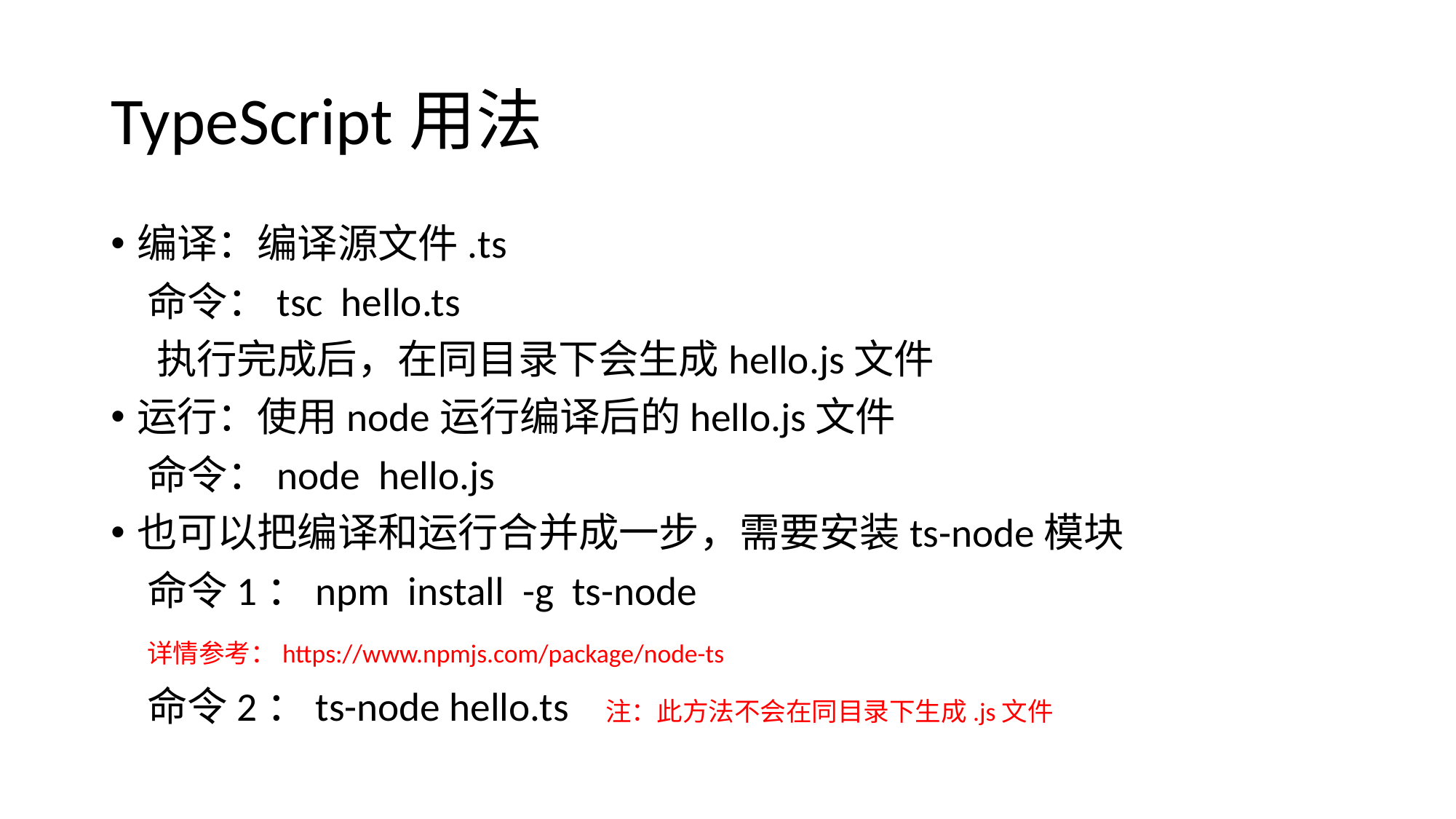

# TypeScript用法
编译：编译源文件.ts
   命令：tsc  hello.ts
    执行完成后，在同目录下会生成hello.js文件
运行：使用node运行编译后的hello.js文件
   命令：node  hello.js
也可以把编译和运行合并成一步，需要安装ts-node模块
   命令1：npm  install  -g  ts-node
   详情参考：https://www.npmjs.com/package/node-ts
   命令2：ts-node hello.ts   注：此方法不会在同目录下生成.js文件